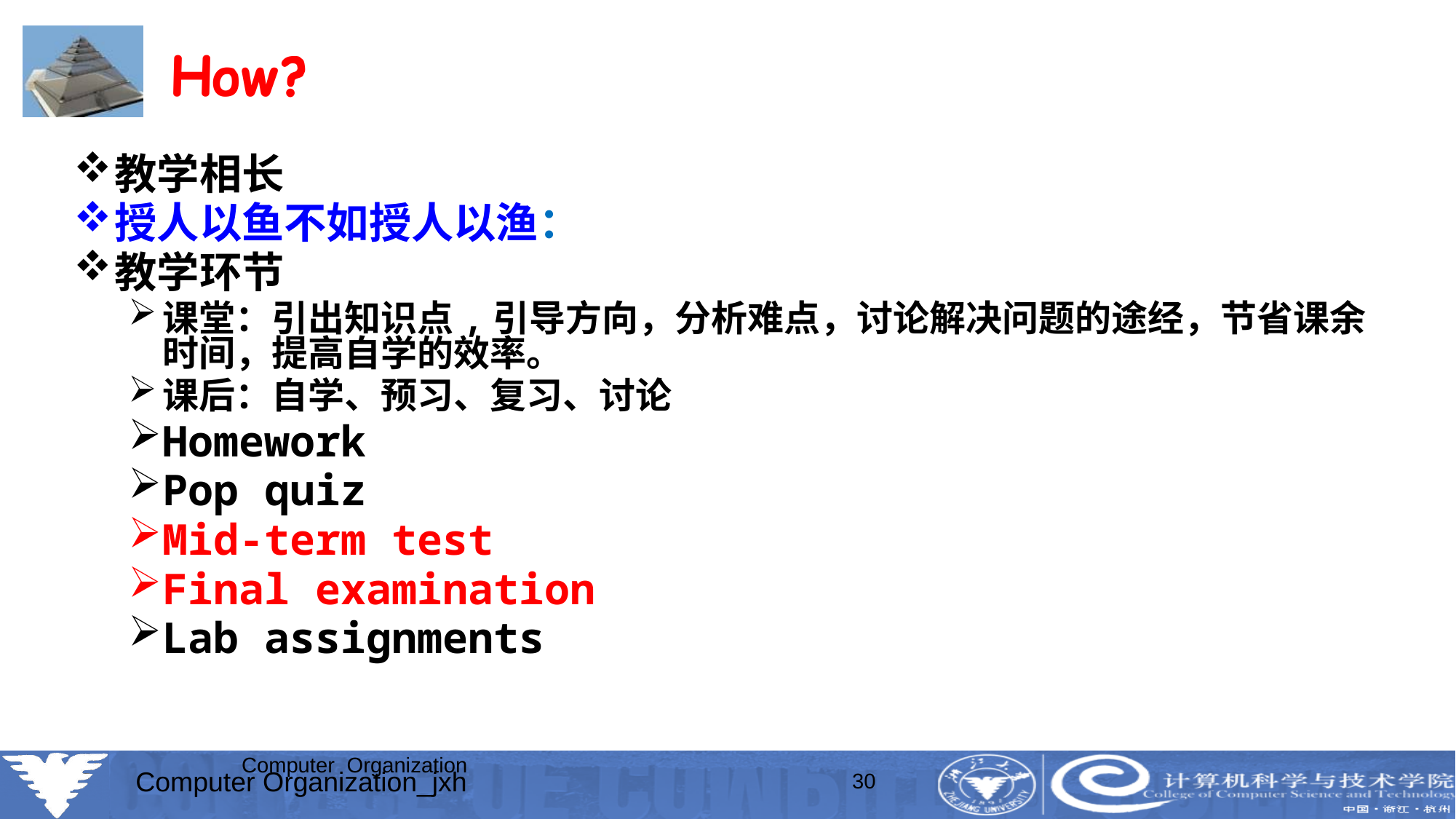

# How?
教学相长
授人以鱼不如授人以渔：
教学环节
课堂：引出知识点,引导方向，分析难点，讨论解决问题的途经，节省课余时间，提高自学的效率。
课后：自学、预习、复习、讨论
Homework
Pop quiz
Mid-term test
Final examination
Lab assignments

Computer  Organization